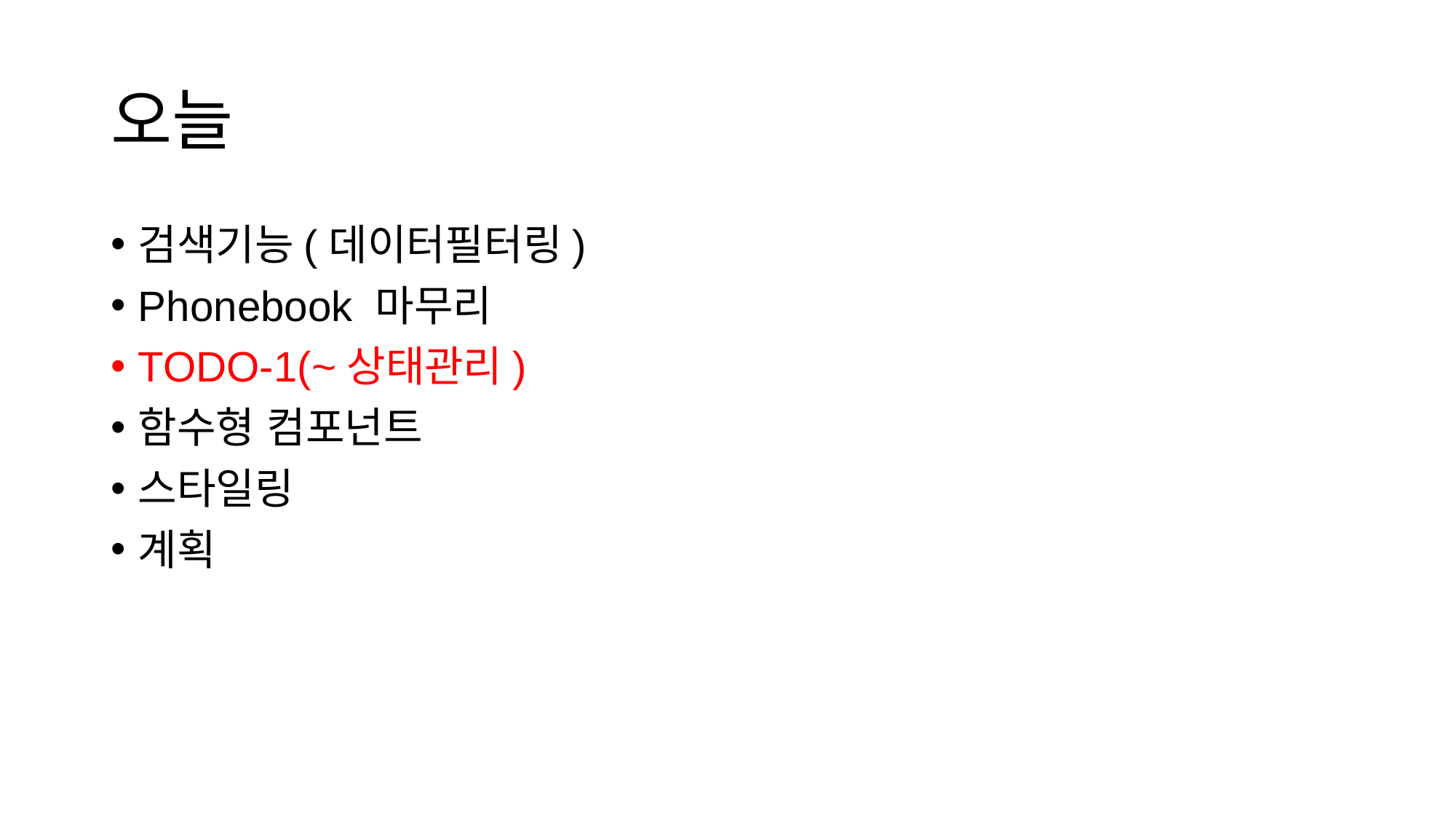

# 오늘
검색기능(데이터필터링)
Phonebook 마무리
TODO-1(~상태관리)
함수형 컴포넌트
스타일링
계획